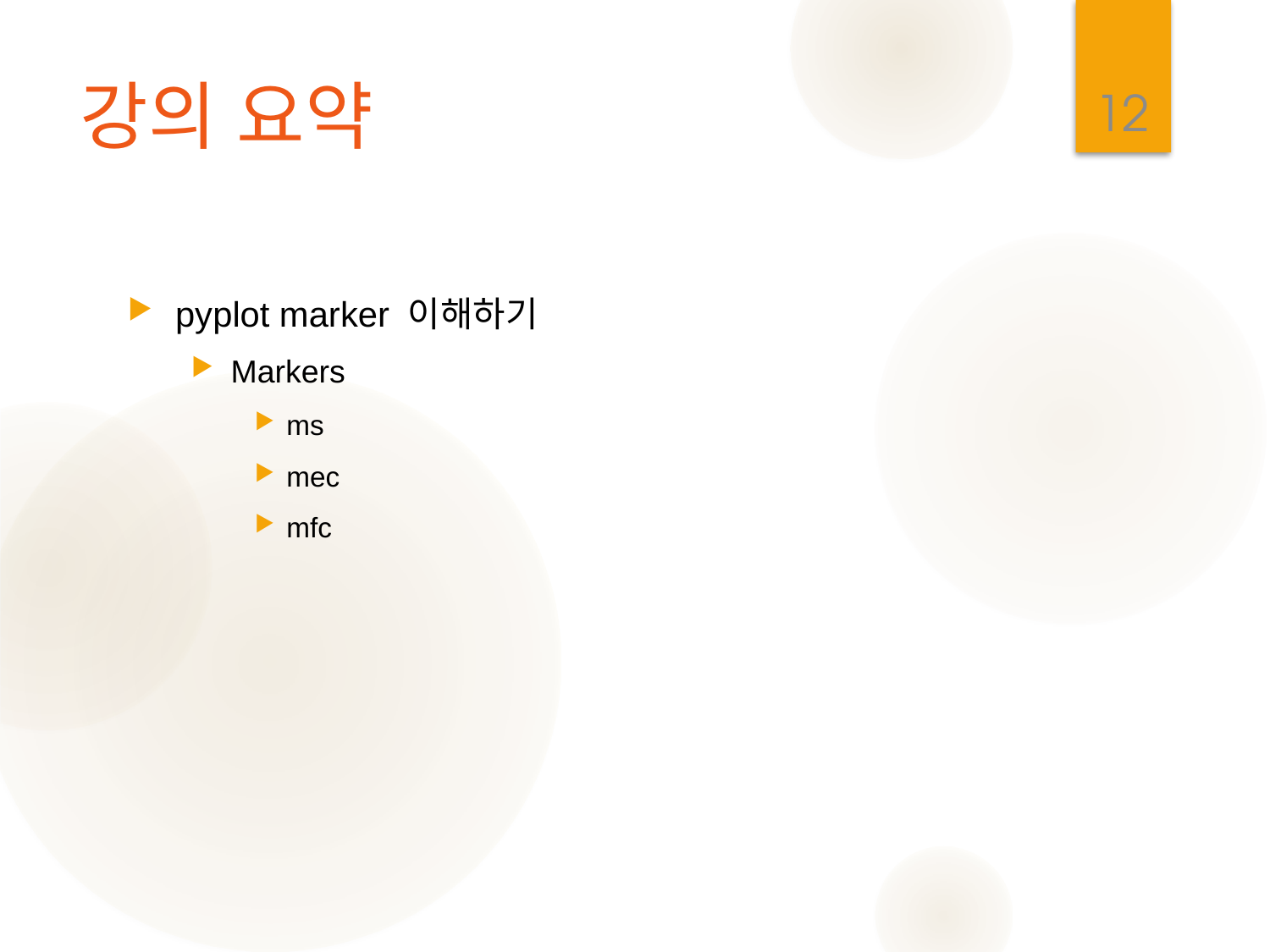

12
# 강의 요약
pyplot marker 이해하기
Markers
ms
mec
mfc